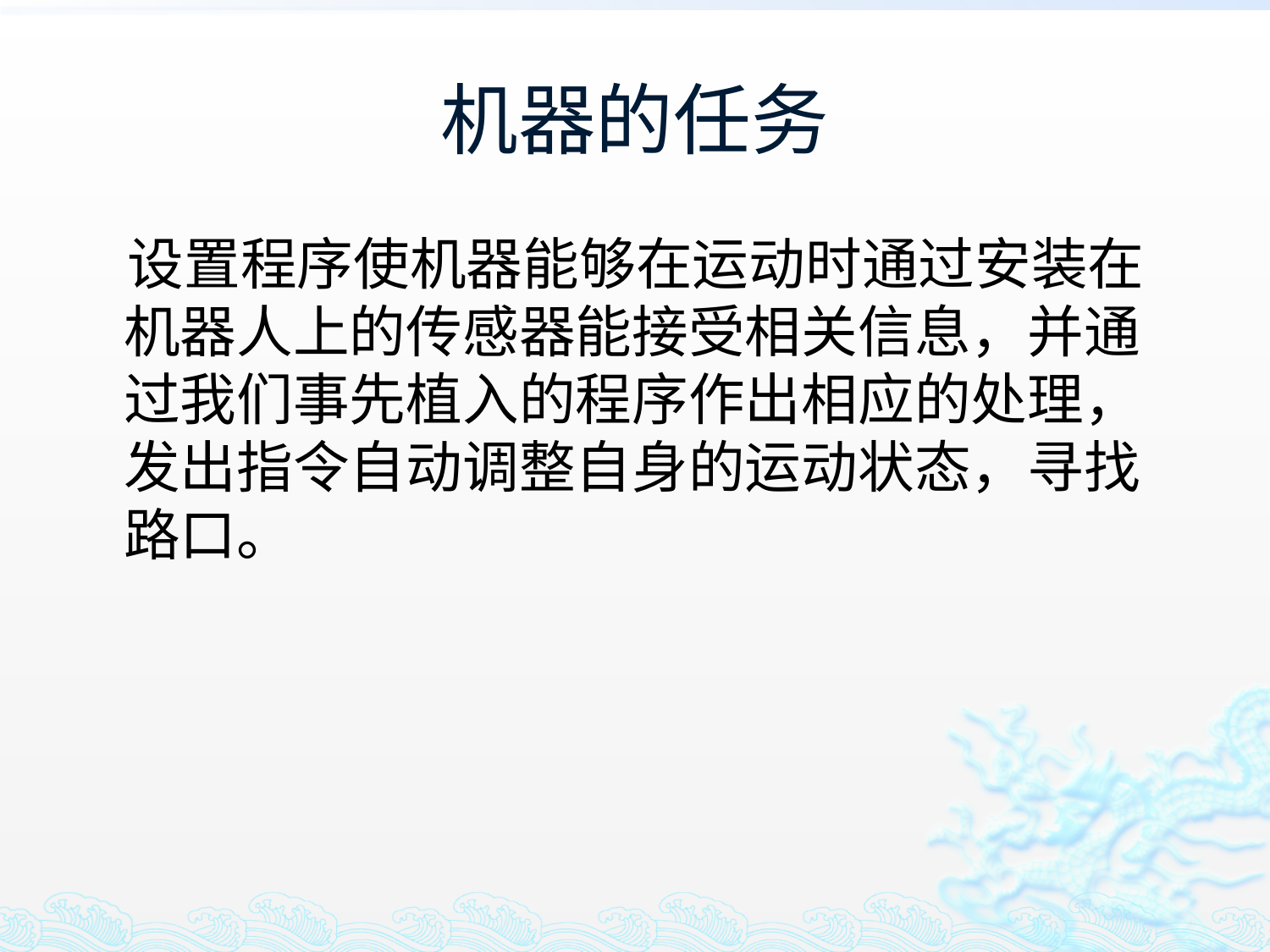

# 机器的任务
   设置程序使机器能够在运动时通过安装在机器人上的传感器能接受相关信息，并通过我们事先植入的程序作出相应的处理，发出指令自动调整自身的运动状态，寻找路口。